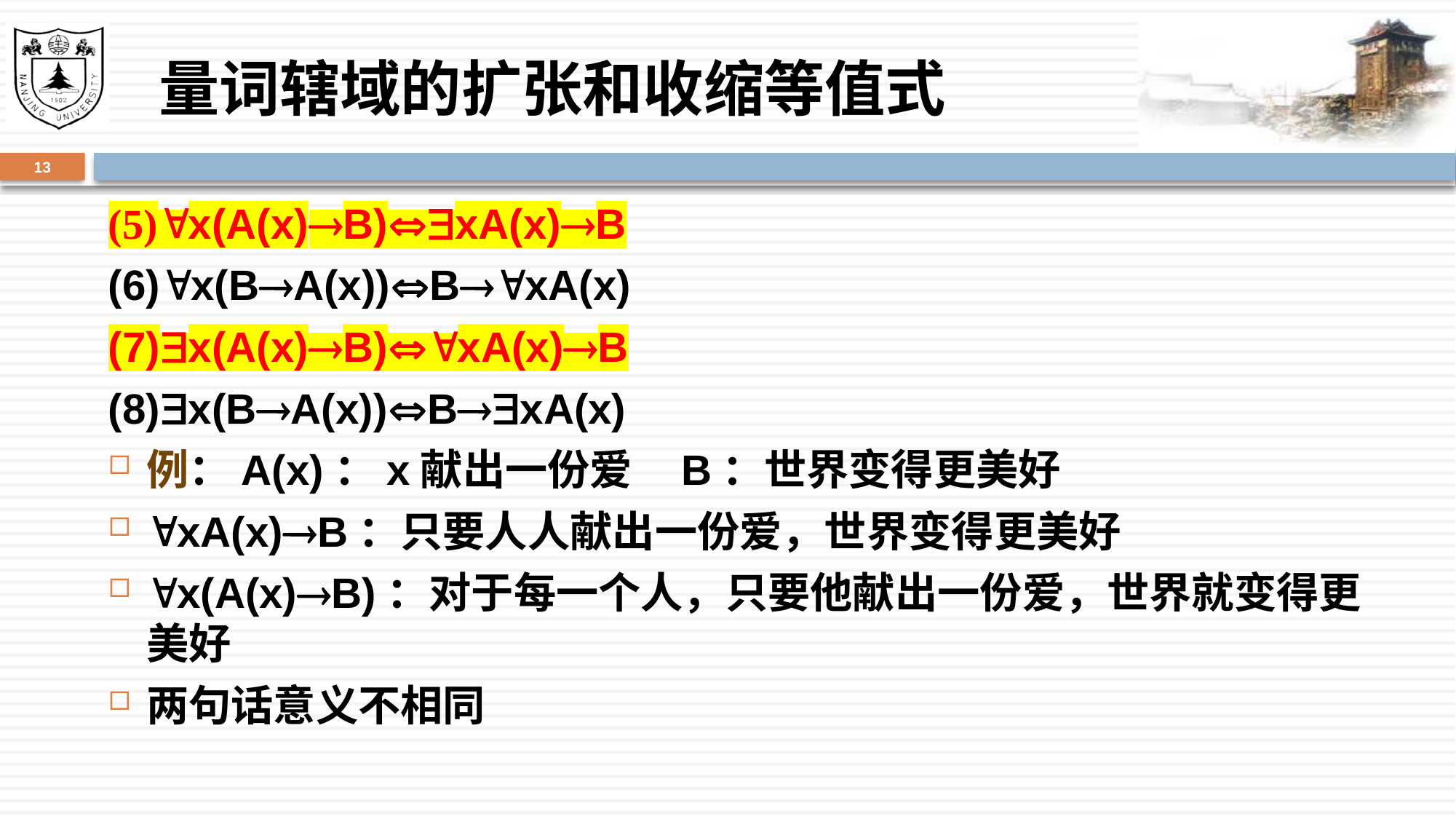

# 量词辖域的扩张和收缩等值式
13
(5)∀x(A(x)→B)⇔∃xA(x)→B
(6)∀x(B→A(x))⇔B→∀xA(x)
(7)∃x(A(x)→B)⇔∀xA(x)→B
(8)∃x(B→A(x))⇔B→∃xA(x)
例：A(x)：x献出一份爱    B：世界变得更美好
∀xA(x)→B：只要人人献出一份爱，世界变得更美好
∀x(A(x)→B)：对于每一个人，只要他献出一份爱，世界就变得更美好
两句话意义不相同